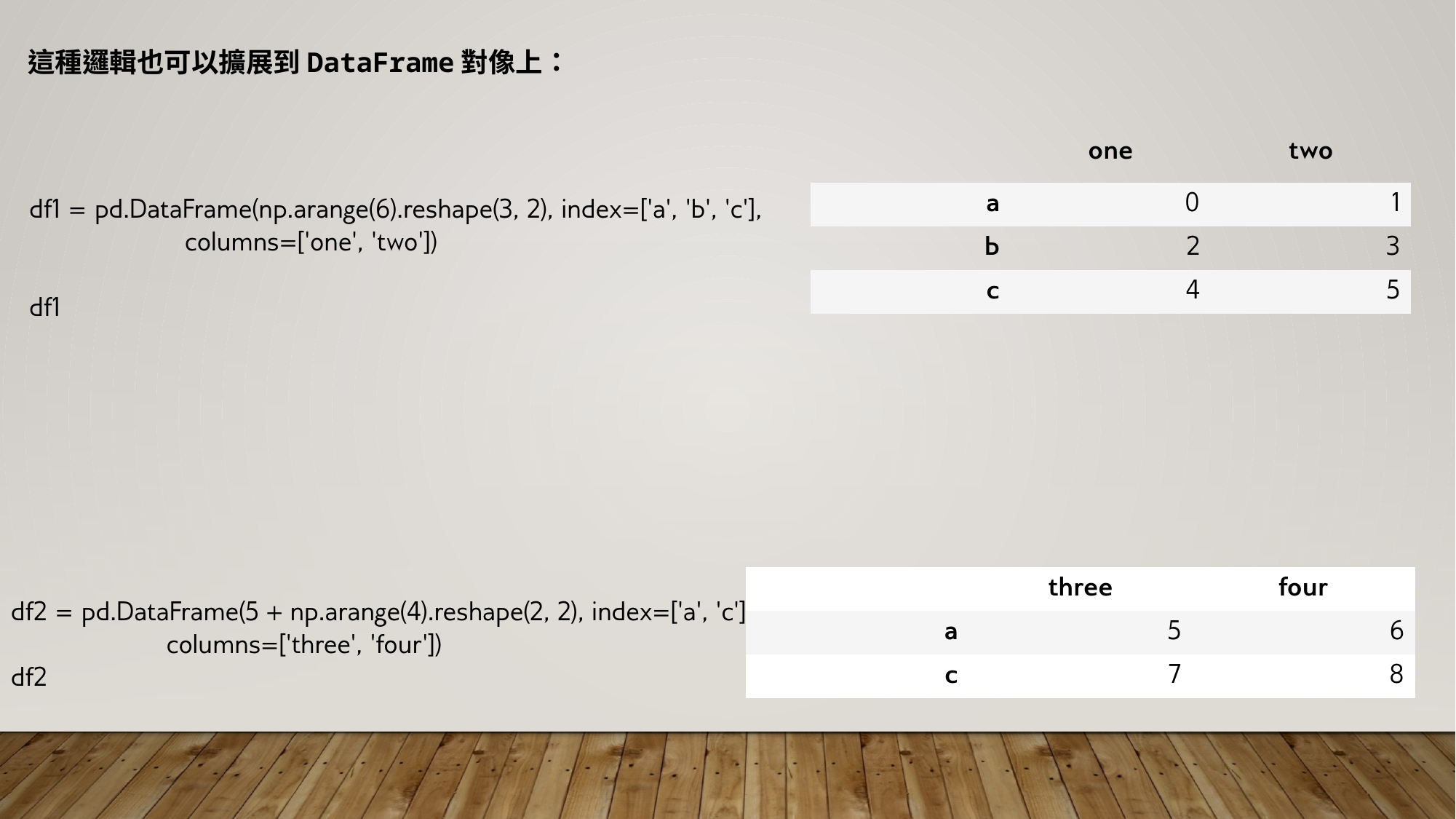

這種邏輯也可以擴展到DataFrame對像上：
|  | one | two |
| --- | --- | --- |
| a | 0 | 1 |
| b | 2 | 3 |
| c | 4 | 5 |
df1 = pd.DataFrame(np.arange(6).reshape(3, 2), index=['a', 'b', 'c'],
                   columns=['one', 'two'])

df1
|  | three | four |
| --- | --- | --- |
| a | 5 | 6 |
| c | 7 | 8 |
df2 = pd.DataFrame(5 + np.arange(4).reshape(2, 2), index=['a', 'c'],
                   columns=['three', 'four'])
df2